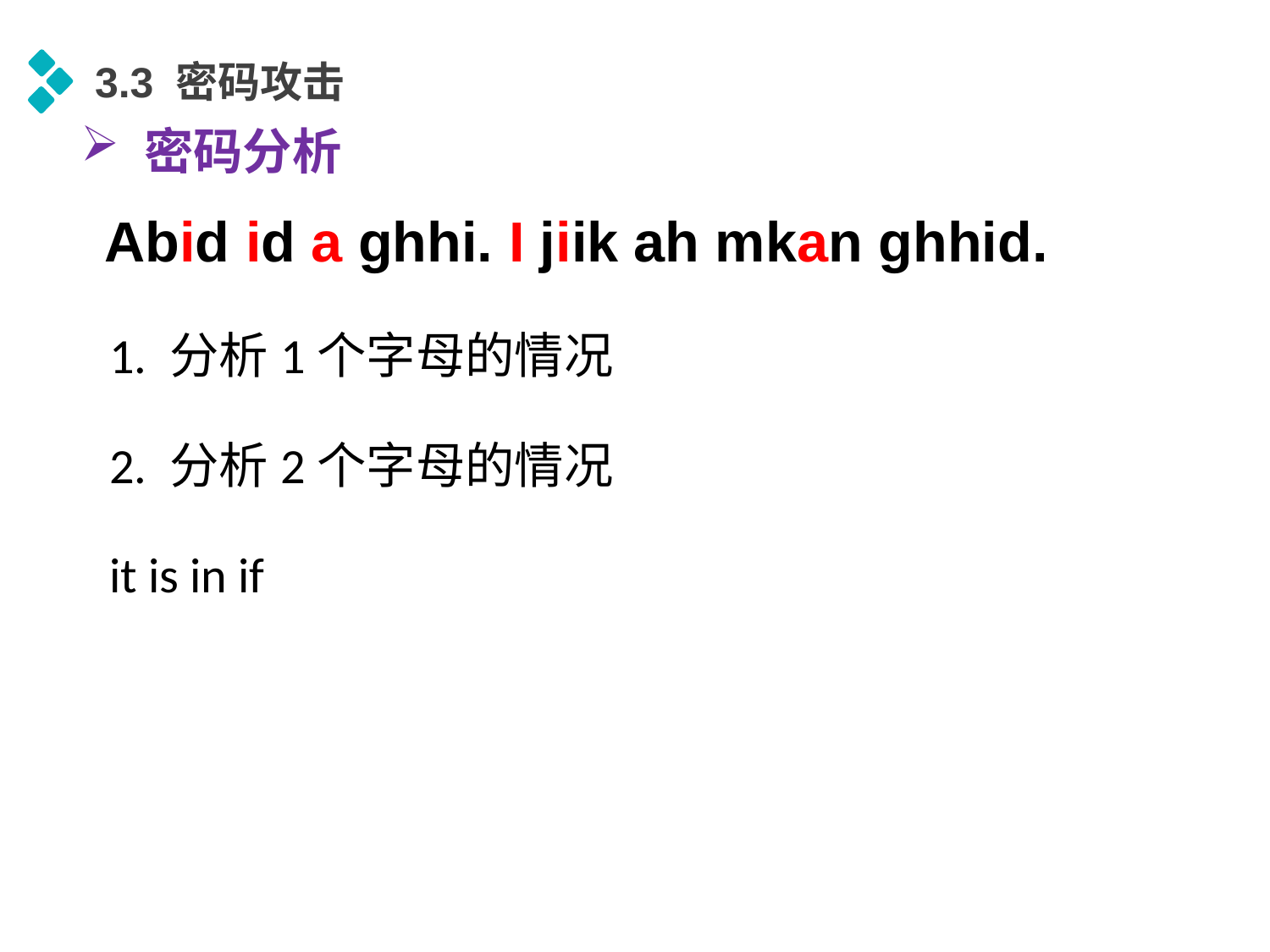

3.3 密码攻击

密码分析
Abid id a ghhi. I jiik ah mkan ghhid.
1. 分析1个字母的情况
2. 分析2个字母的情况
it is in if